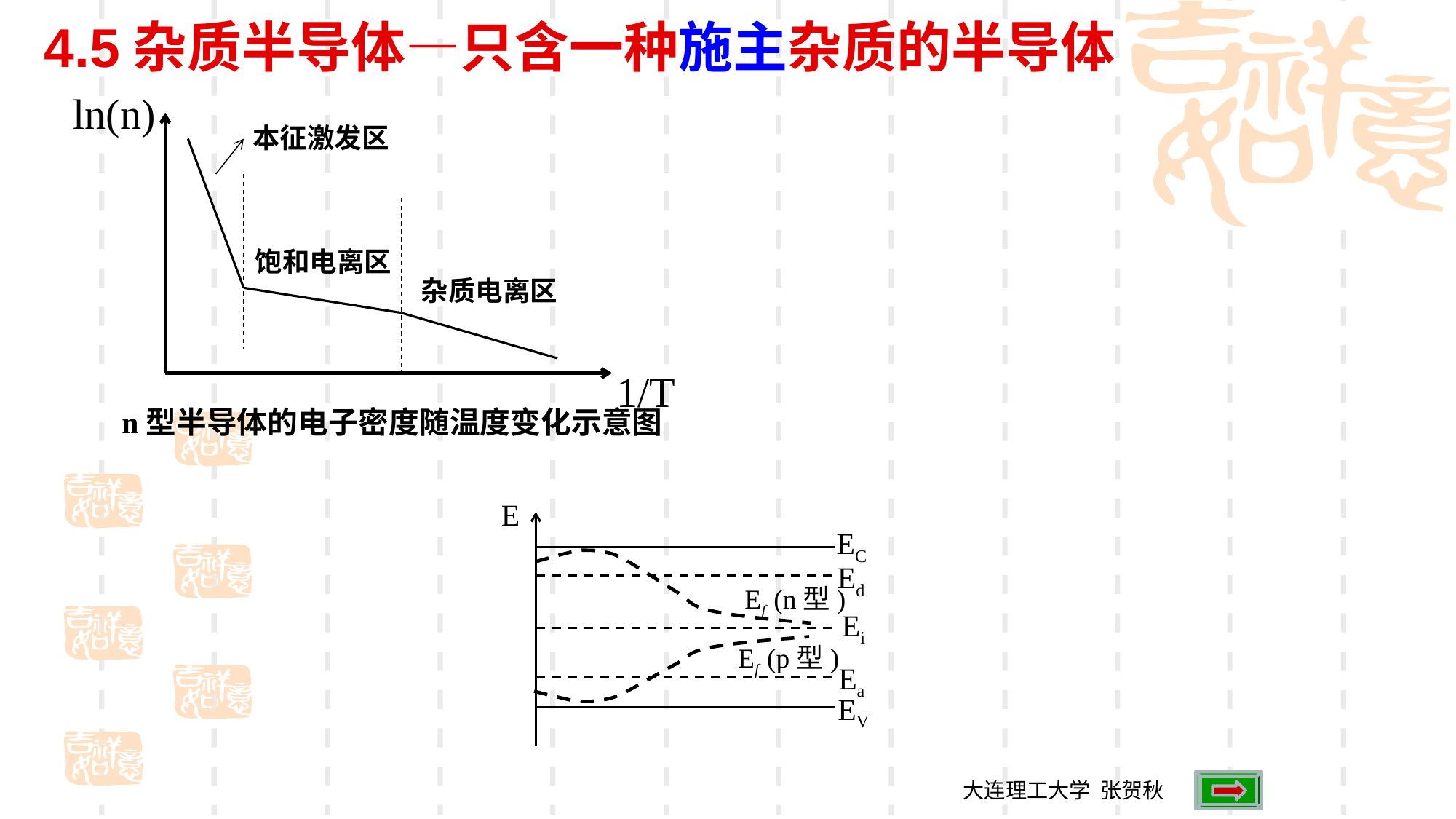

4.5杂质半导体—只含一种施主杂质的半导体
ln(n)
本征激发区
饱和电离区
杂质电离区
1/T
n型半导体的电子密度随温度变化示意图
E
EC

Ed
Ef  (n型)
Ei
Ef  (p型)

Ea
EV

大连理工大学  张贺秋